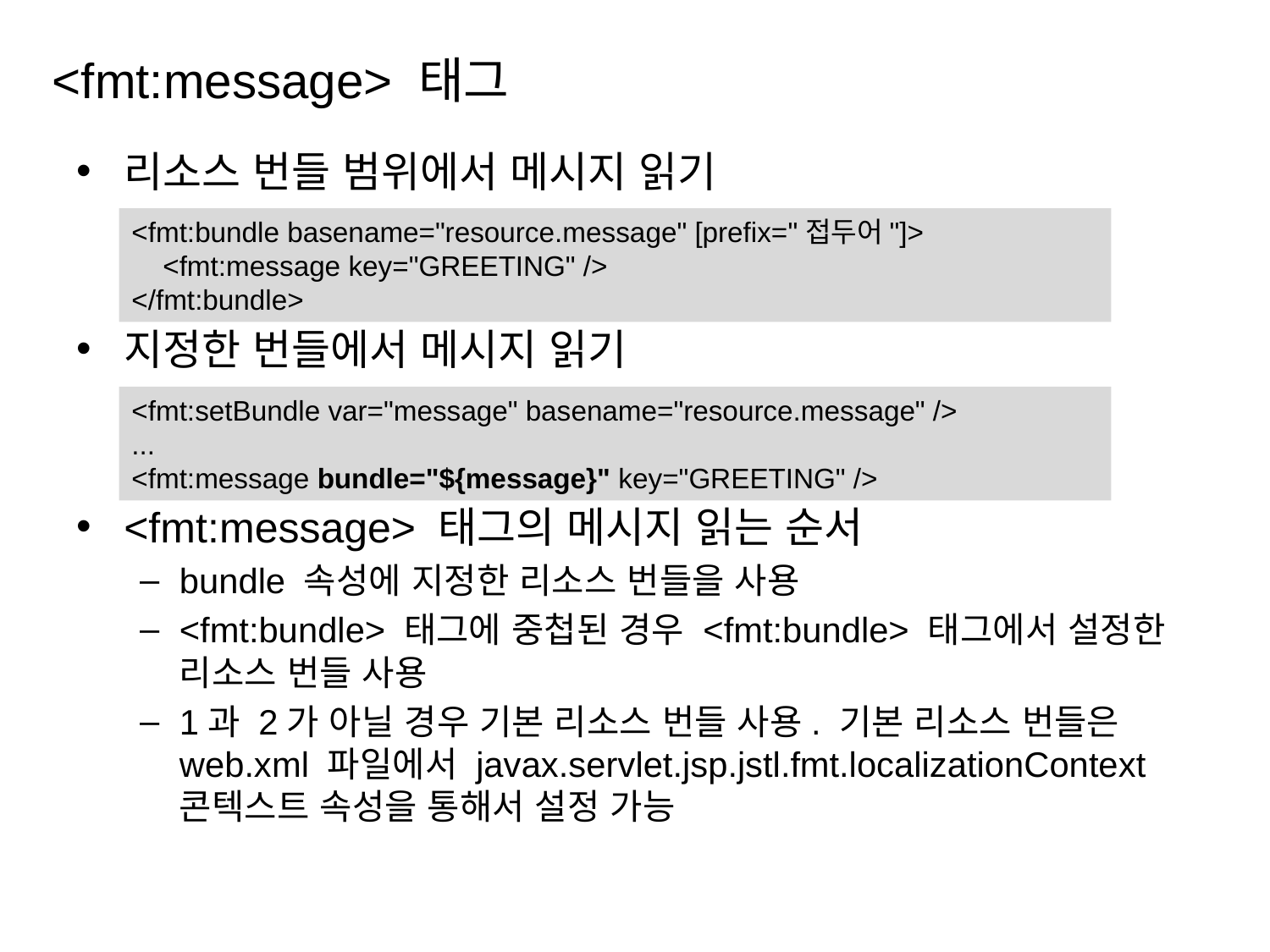

# <fmt:message> 태그
리소스 번들 범위에서 메시지 읽기

지정한 번들에서 메시지 읽기

<fmt:message> 태그의 메시지 읽는 순서
bundle 속성에 지정한 리소스 번들을 사용
<fmt:bundle> 태그에 중첩된 경우 <fmt:bundle> 태그에서 설정한 리소스 번들 사용
1과 2가 아닐 경우 기본 리소스 번들 사용. 기본 리소스 번들은 web.xml 파일에서 javax.servlet.jsp.jstl.fmt.localizationContext 콘텍스트 속성을 통해서 설정 가능

<fmt:bundle basename="resource.message" [prefix="접두어"]>
    <fmt:message key="GREETING" />
</fmt:bundle>
<fmt:setBundle var="message" basename="resource.message" />
...
<fmt:message bundle="${message}" key="GREETING" />